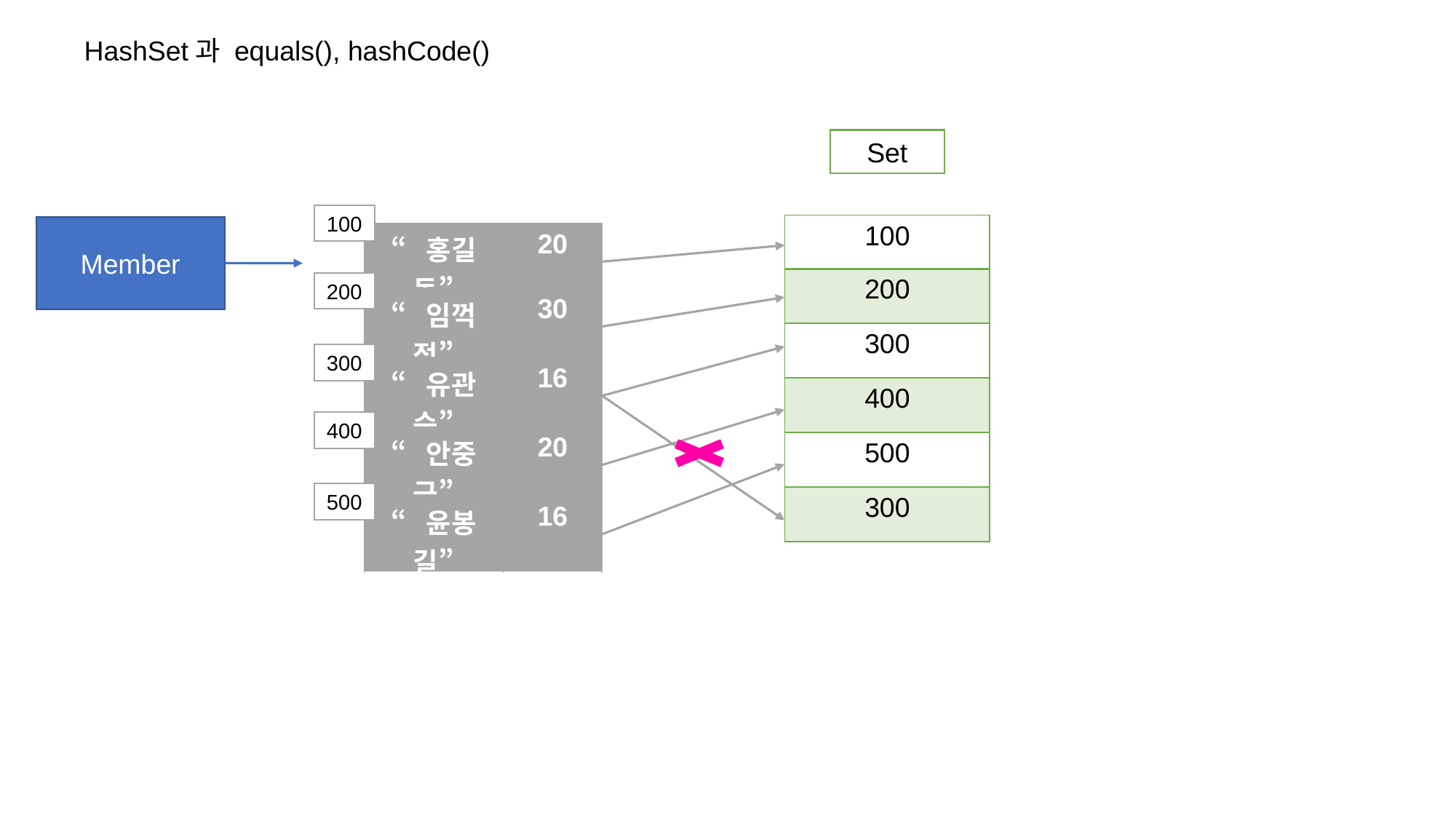

HashSet과 equals(), hashCode()
Set
100
| 100 |
| --- |
| 200 |
| 300 |
| 400 |
| 500 |
| 300 |
Member
| “홍길동” | 20 |
| --- | --- |
200
| “임꺽정” | 30 |
| --- | --- |
300
| “유관순” | 16 |
| --- | --- |
400
| “안중근” | 20 |
| --- | --- |

500
| “윤봉길” | 16 |
| --- | --- |